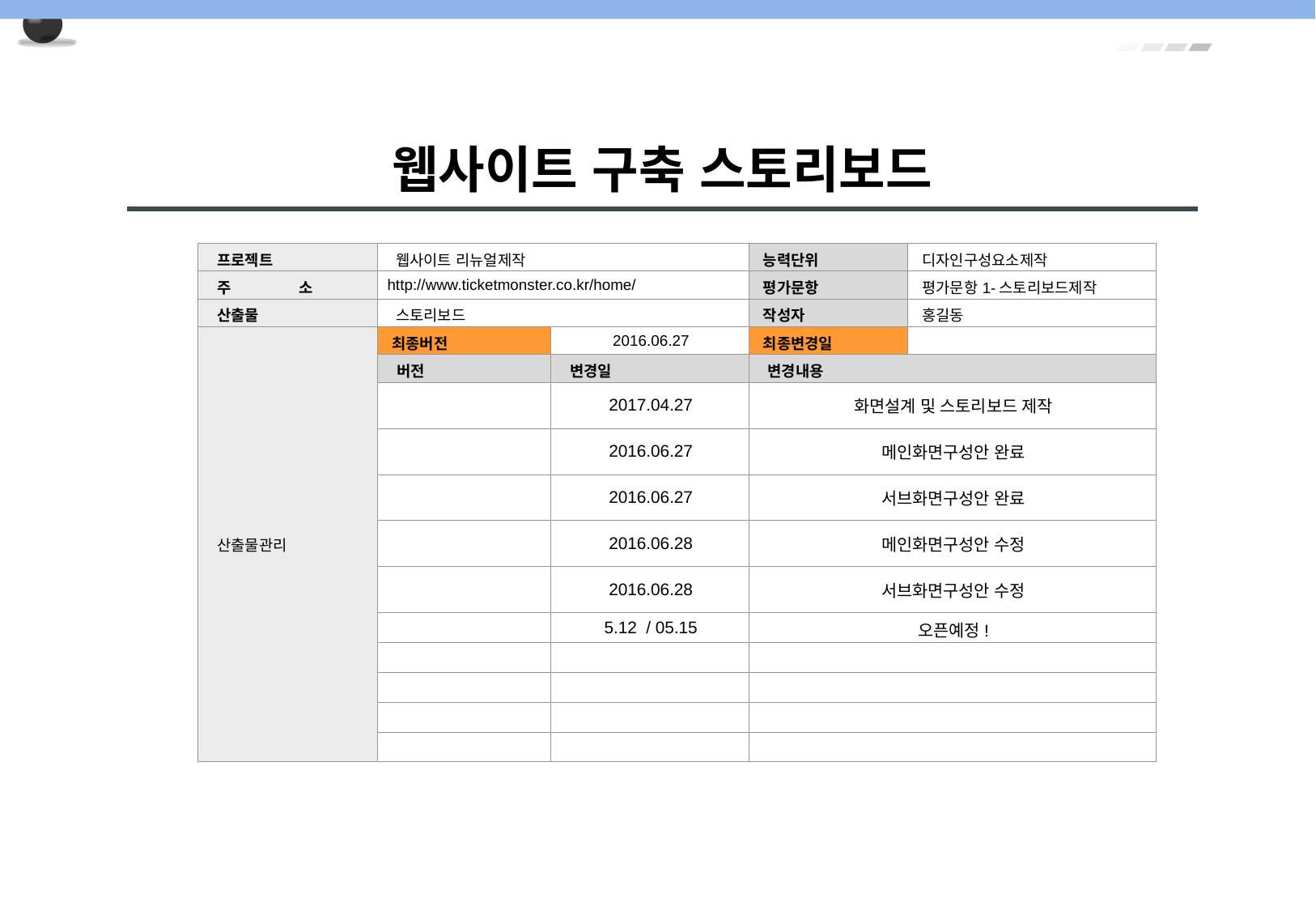

웹사이트 구축 스토리보드
| 프로젝트 | 웹사이트 리뉴얼제작 |  | 능력단위 | 디자인구성요소제작 |
| --- | --- | --- | --- | --- |
| 주 소 | http://www.ticketmonster.co.kr/home/ |  | 평가문항 | 평가문항1-스토리보드제작 |
| 산출물 | 스토리보드 |  | 작성자 | 홍길동 |
| 산출물관리 | 최종버전 | 2016.06.27 | 최종변경일 |  |
|  | 버전 | 변경일 | 변경내용 |  |
|  |  | 2017.04.27 | 화면설계 및 스토리보드 제작 |  |
|  |  | 2016.06.27 | 메인화면구성안 완료 |  |
|  |  | 2016.06.27 | 서브화면구성안 완료 |  |
|  |  | 2016.06.28 | 메인화면구성안 수정 |  |
|  |  | 2016.06.28 | 서브화면구성안 수정 |  |
|  |  | 5.12 / 05.15 | 오픈예정! |  |
|  |  |  |  |  |
|  |  |  |  |  |
|  |  |  |  |  |
|  |  |  |  |  |